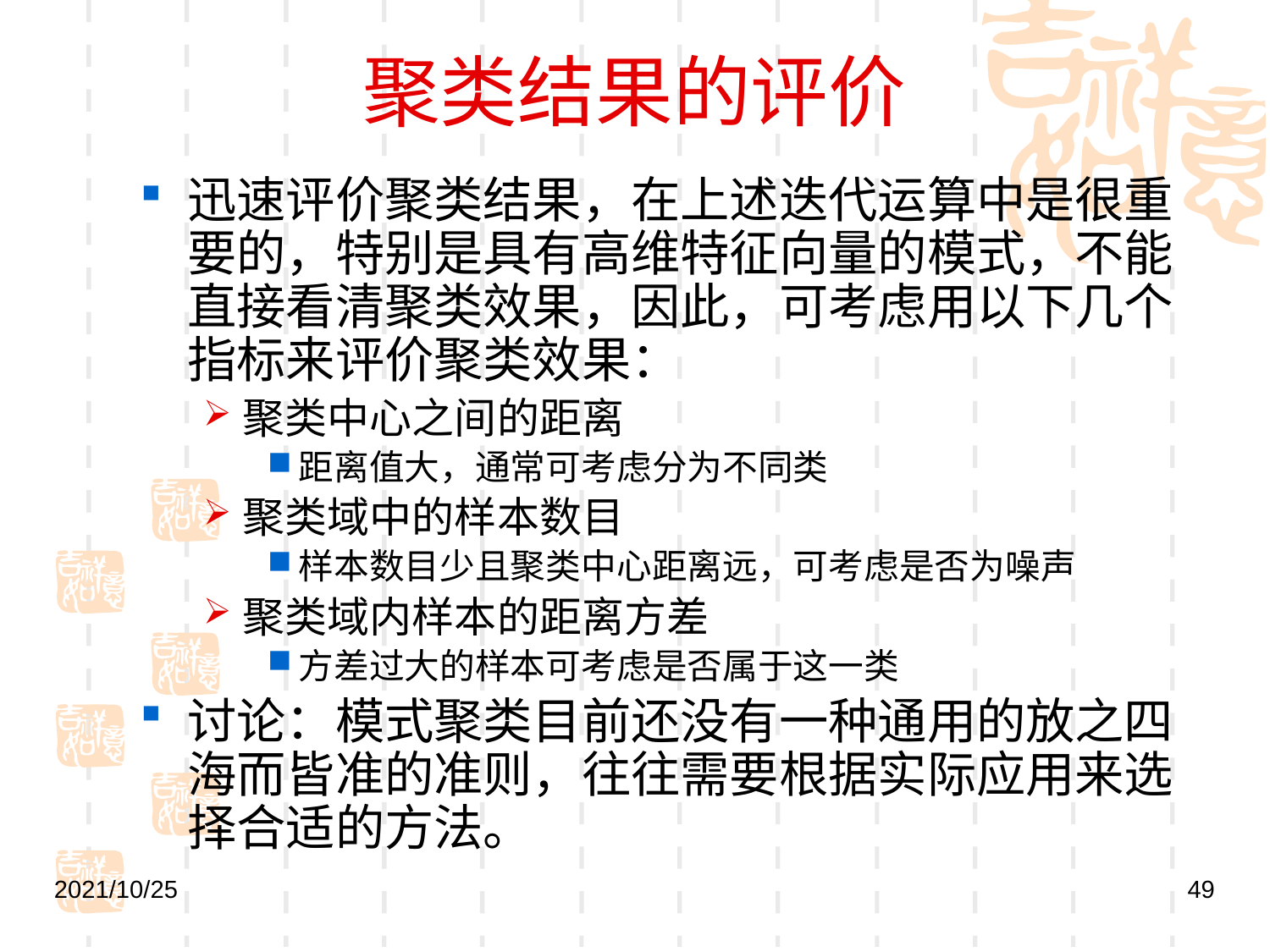

# 聚类结果的评价
迅速评价聚类结果，在上述迭代运算中是很重要的，特别是具有高维特征向量的模式，不能直接看清聚类效果，因此，可考虑用以下几个指标来评价聚类效果：
聚类中心之间的距离
距离值大，通常可考虑分为不同类
聚类域中的样本数目
样本数目少且聚类中心距离远，可考虑是否为噪声
聚类域内样本的距离方差
方差过大的样本可考虑是否属于这一类
讨论：模式聚类目前还没有一种通用的放之四海而皆准的准则，往往需要根据实际应用来选择合适的方法。
2021/10/25
49